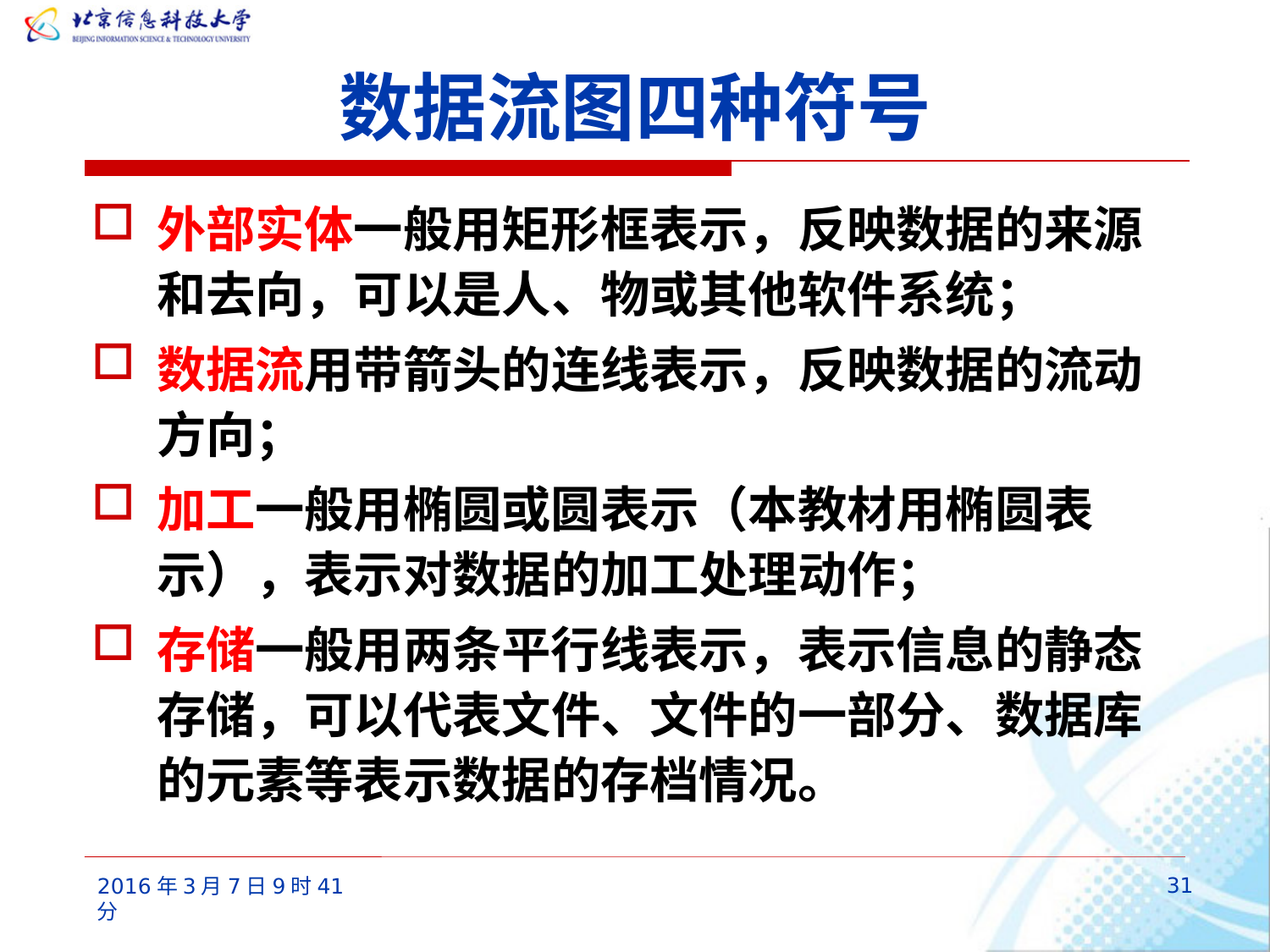

# 数据流图四种符号
外部实体一般用矩形框表示，反映数据的来源和去向，可以是人、物或其他软件系统；
数据流用带箭头的连线表示，反映数据的流动方向；
加工一般用椭圆或圆表示（本教材用椭圆表示），表示对数据的加工处理动作；
存储一般用两条平行线表示，表示信息的静态存储，可以代表文件、文件的一部分、数据库的元素等表示数据的存档情况。
2016年3月7日9时41分